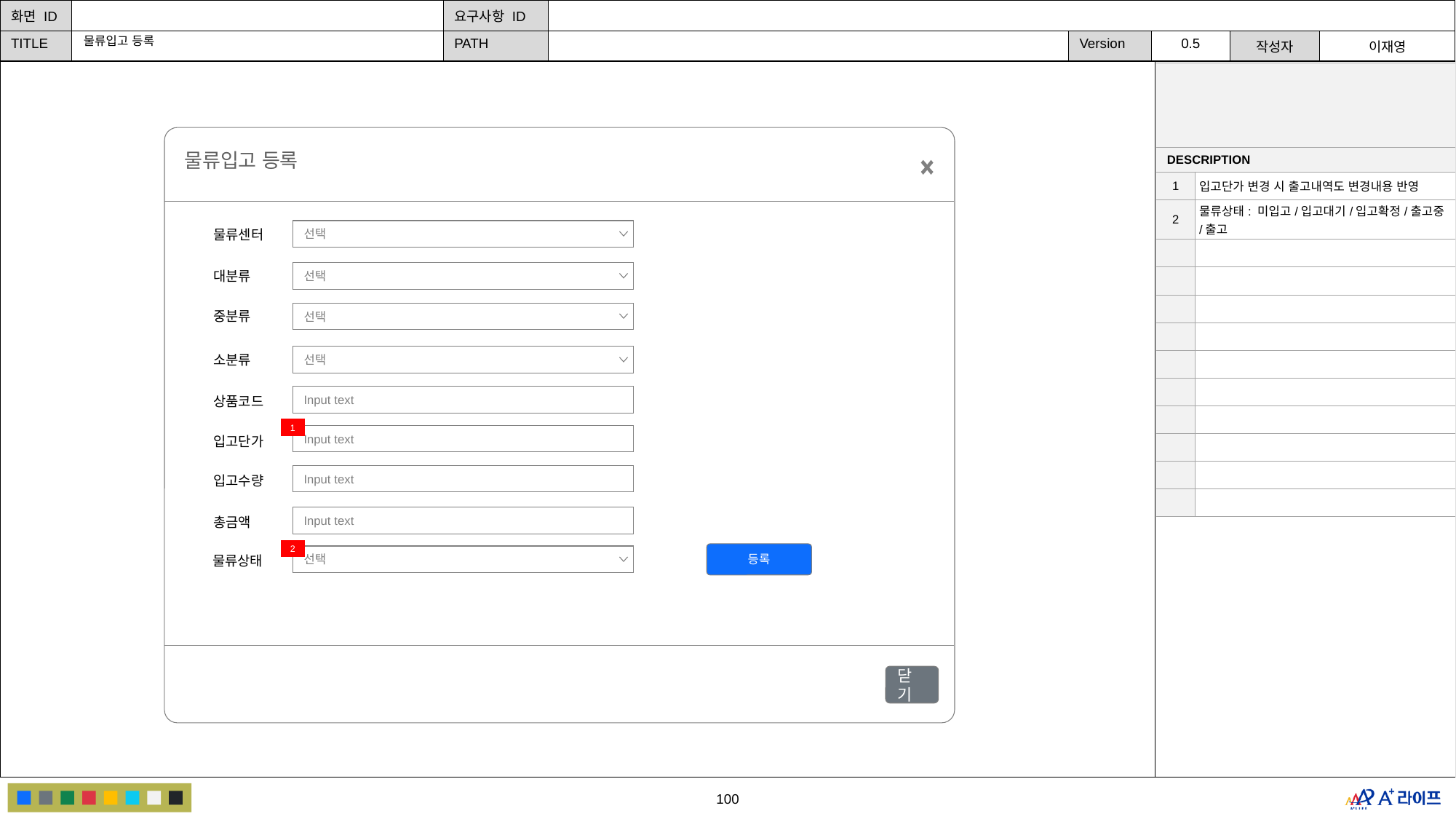

물류입고 등록
|  |  |
| --- | --- |
| DESCRIPTION |  |
| 1 | 입고단가 변경 시 출고내역도 변경내용 반영 |
| 2 | 물류상태: 미입고/입고대기/입고확정/출고중/출고 |
|  |  |
|  |  |
|  |  |
|  |  |
|  |  |
|  |  |
|  |  |
|  |  |
|  |  |
|  |  |
물류입고 등록

선택

물류센터
대분류
선택

중분류
선택

소분류
선택

Input text
상품코드
1
Input text
입고단가
Input text
입고수량
Input text
총금액
2
등록
선택

물류상태
닫기